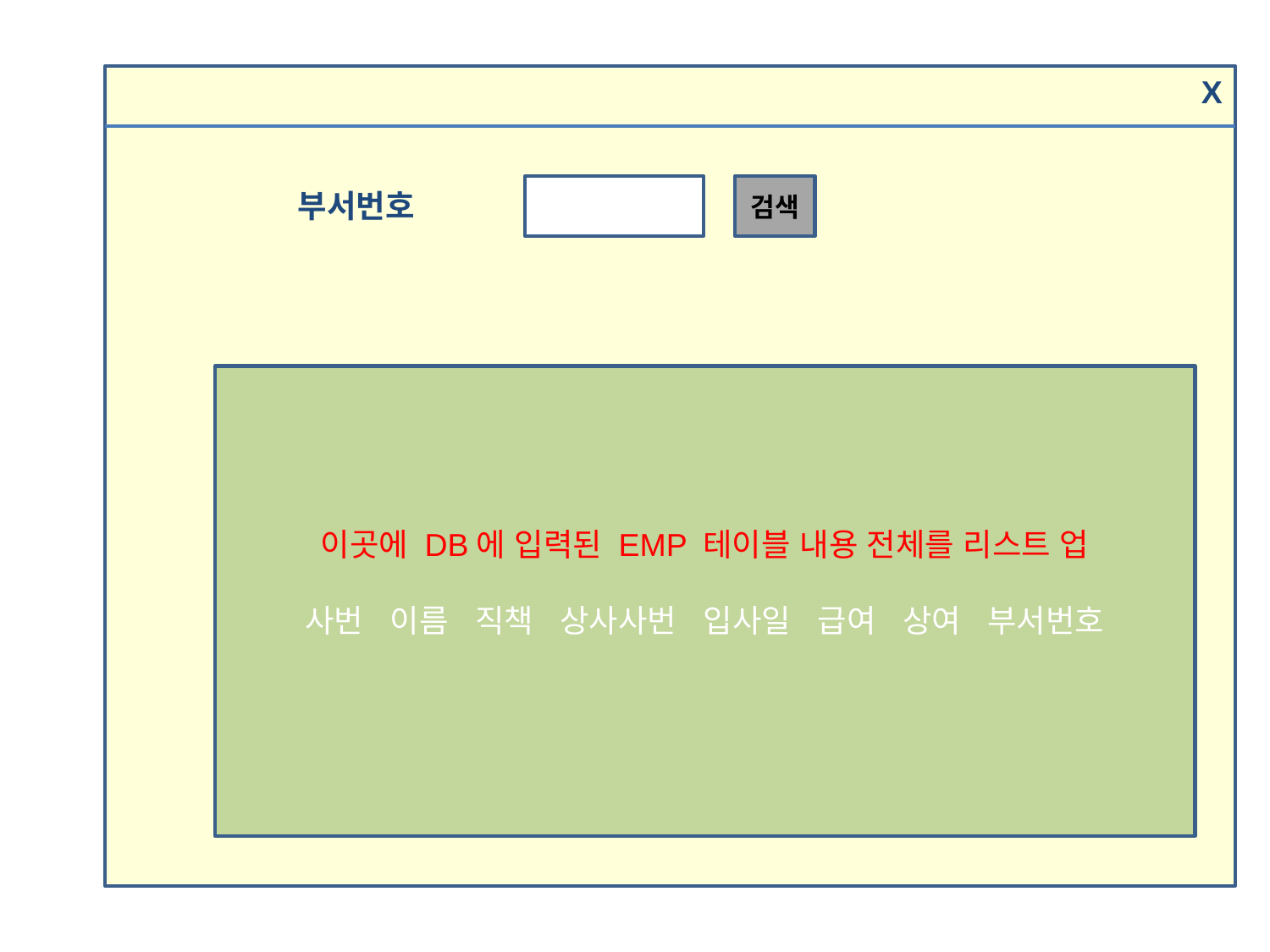

X

                        부서번호

검색
이곳에 DB에 입력된 EMP 테이블 내용 전체를 리스트 업
사번   이름   직책   상사사번   입사일   급여   상여   부서번호